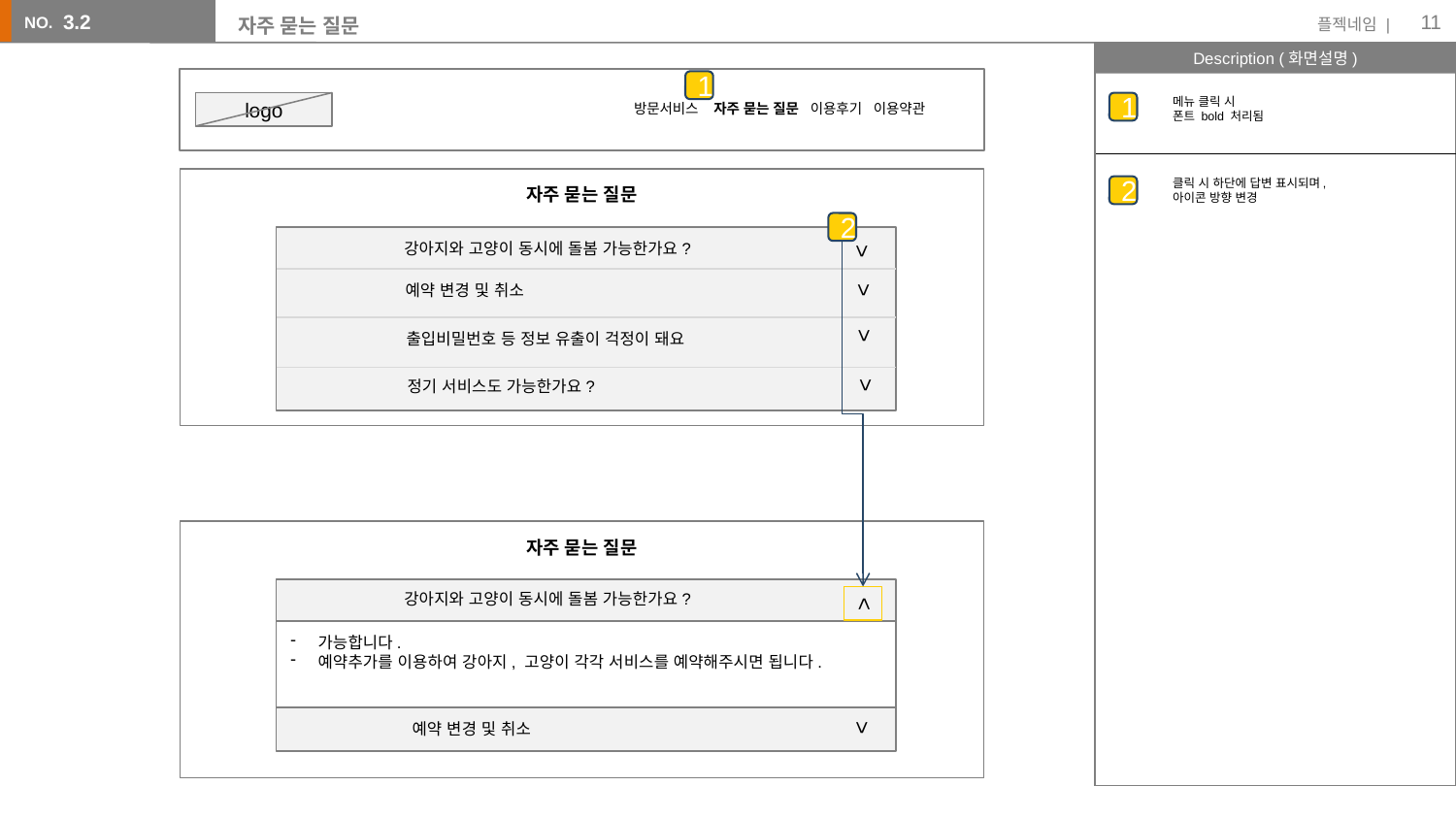

11
# 자주 묻는 질문
3.2

1
메뉴 클릭 시
폰트 bold 처리됨
logo
방문서비스    자주 묻는 질문   이용후기   이용약관
1

클릭 시 하단에 답변 표시되며,
아이콘 방향 변경
자주 묻는 질문
2
2

>
강아지와 고양이 동시에 돌봄 가능한가요?
>
예약 변경 및 취소
>
출입비밀번호 등 정보 유출이 걱정이 돼요
>
정기 서비스도 가능한가요?

자주 묻는 질문

강아지와 고양이 동시에 돌봄 가능한가요?
>

가능합니다.
예약추가를 이용하여 강아지, 고양이 각각 서비스를 예약해주시면 됩니다.

>

예약 변경 및 취소